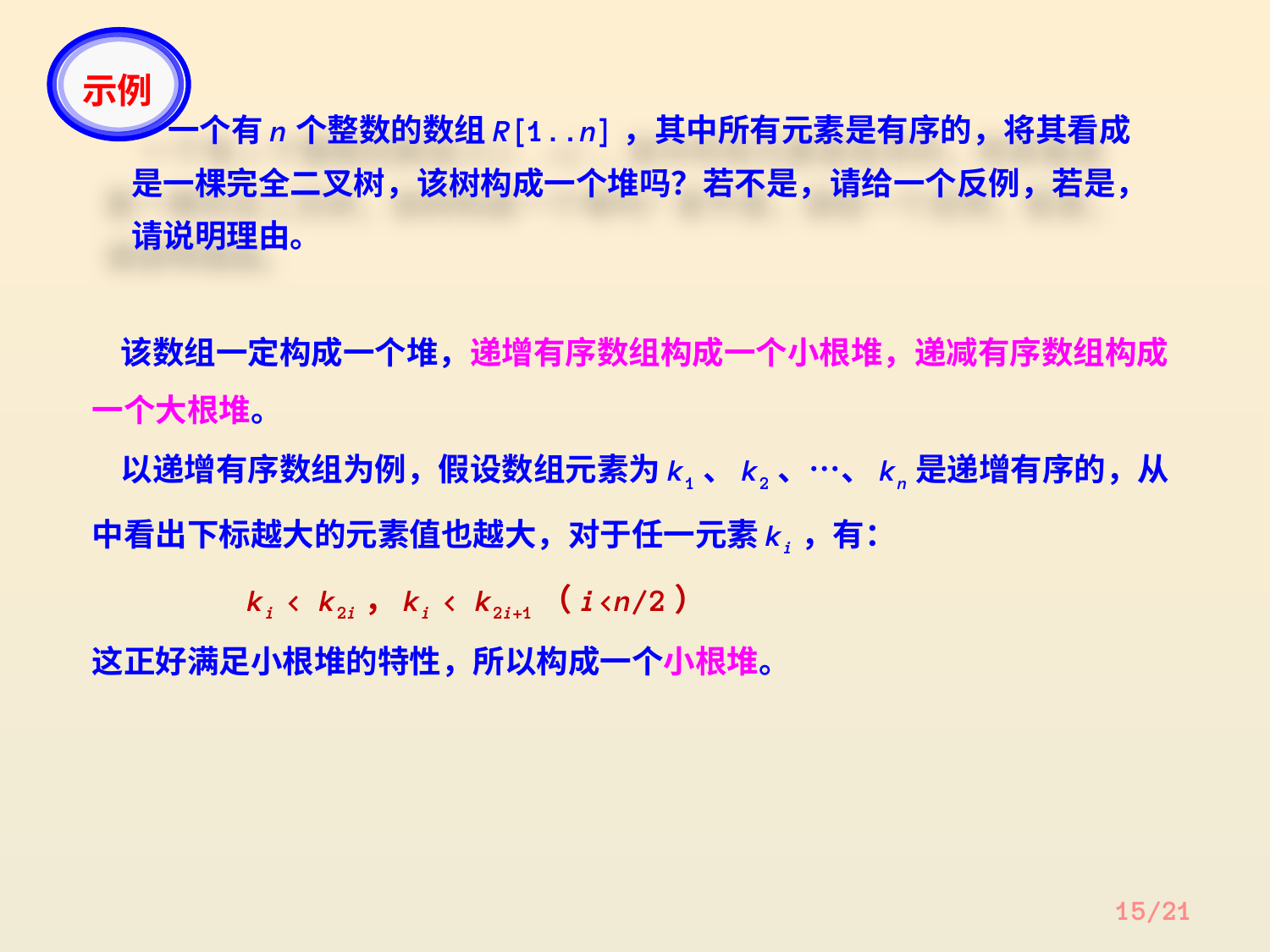

示例
    一个有n个整数的数组R[1..n]，其中所有元素是有序的，将其看成是一棵完全二叉树，该树构成一个堆吗？若不是，请给一个反例，若是，请说明理由。
   该数组一定构成一个堆，递增有序数组构成一个小根堆，递减有序数组构成一个大根堆。
   以递增有序数组为例，假设数组元素为k1、k2、…、kn是递增有序的，从中看出下标越大的元素值也越大，对于任一元素ki，有：
         ki < k2i，ki < k2i+1（i<n/2）
这正好满足小根堆的特性，所以构成一个小根堆。
15/21